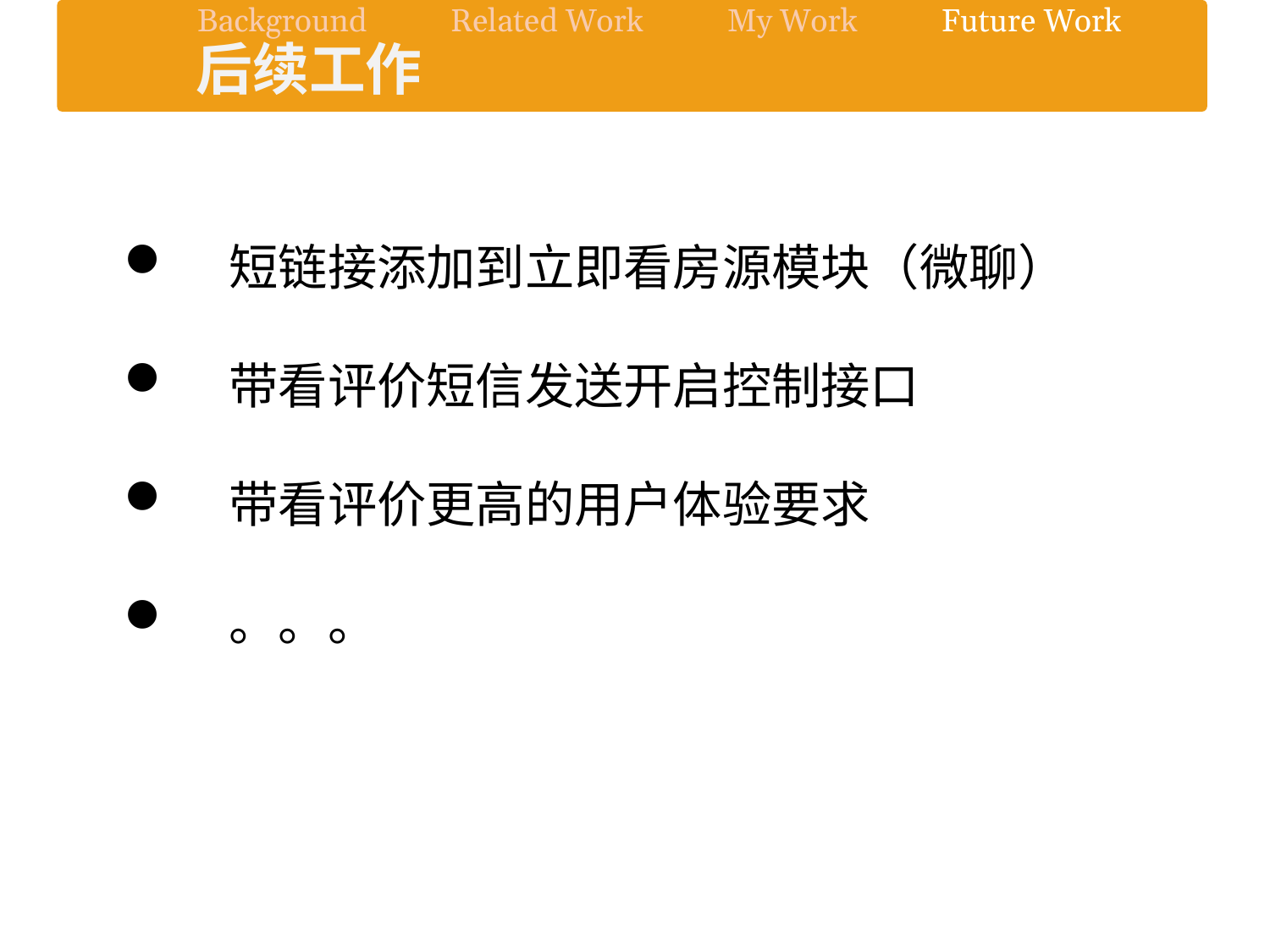

Background
Related Work
My Work
Future Work
后续工作
    短链接添加到立即看房源模块（微聊）
    带看评价短信发送开启控制接口
    带看评价更高的用户体验要求
    。。。